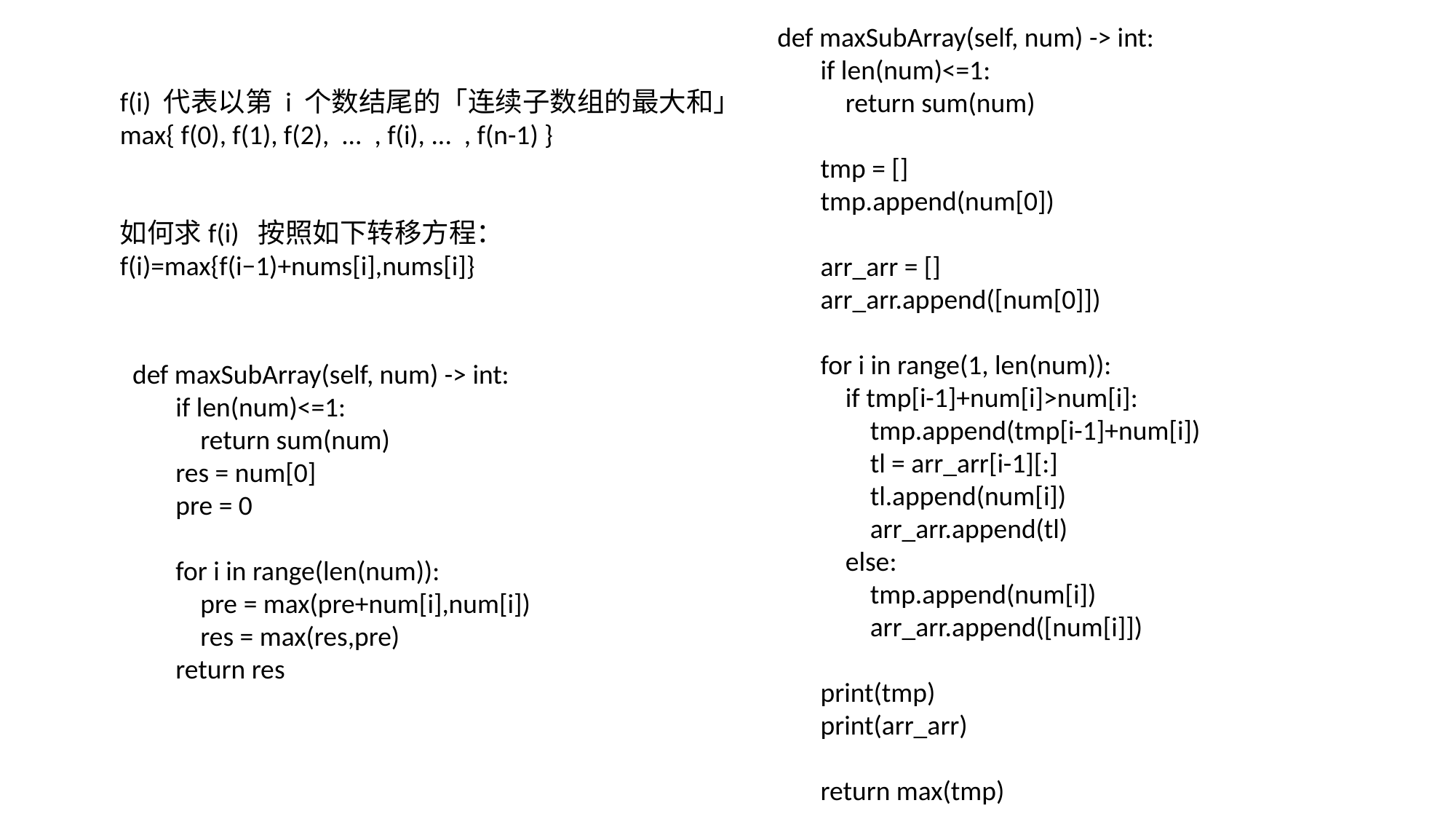

def maxSubArray(self, num) -> int:
        if len(num)<=1:
            return sum(num)

        tmp = []
        tmp.append(num[0])

        arr_arr = []
        arr_arr.append([num[0]])

        for i in range(1, len(num)):
            if tmp[i-1]+num[i]>num[i]:
                tmp.append(tmp[i-1]+num[i])
                tl = arr_arr[i-1][:]
                tl.append(num[i])
                arr_arr.append(tl)
            else:
                tmp.append(num[i])
                arr_arr.append([num[i]])

        print(tmp)
        print(arr_arr)

        return max(tmp)
f(i) 代表以第 i 个数结尾的「连续子数组的最大和」
max{ f(0), f(1), f(2),  ...  , f(i), ...  , f(n-1) }

如何求f(i)  按照如下转移方程：
f(i)=max{f(i−1)+nums[i],nums[i]}
 def maxSubArray(self, num) -> int:
        if len(num)<=1:
            return sum(num)
        res = num[0]
        pre = 0

        for i in range(len(num)):
            pre = max(pre+num[i],num[i])
            res = max(res,pre)
        return res